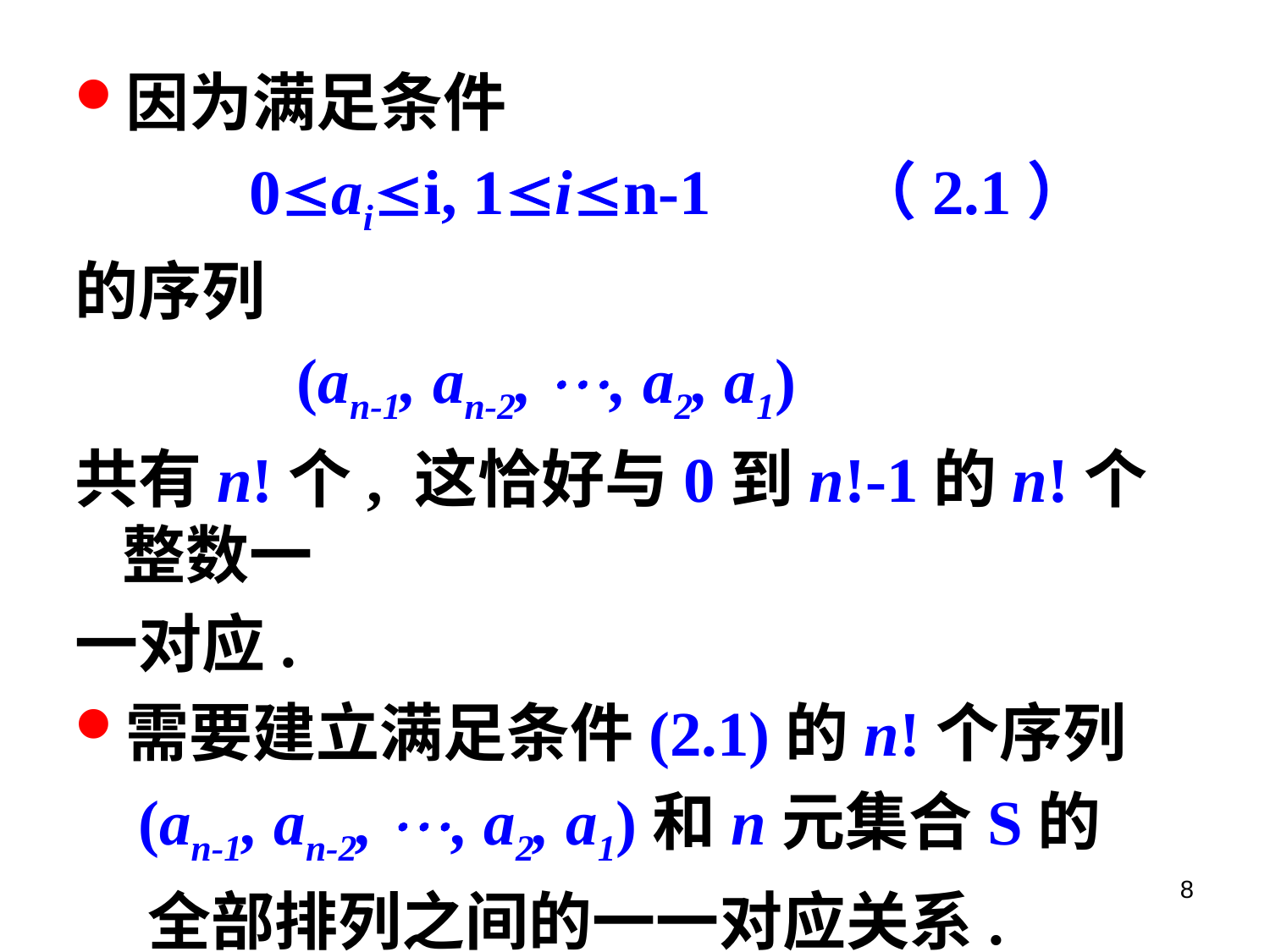

因为满足条件
           0≤ai≤i, 1≤i≤n-1        （2.1）
的序列
              (an-1, an-2, …, a2, a1)
共有n!个, 这恰好与0到n!-1的n!个整数一
一对应.
需要建立满足条件(2.1)的n!个序列
    (an-1, an-2, …, a2, a1)和n元集合S的
    全部排列之间的一一对应关系.
8